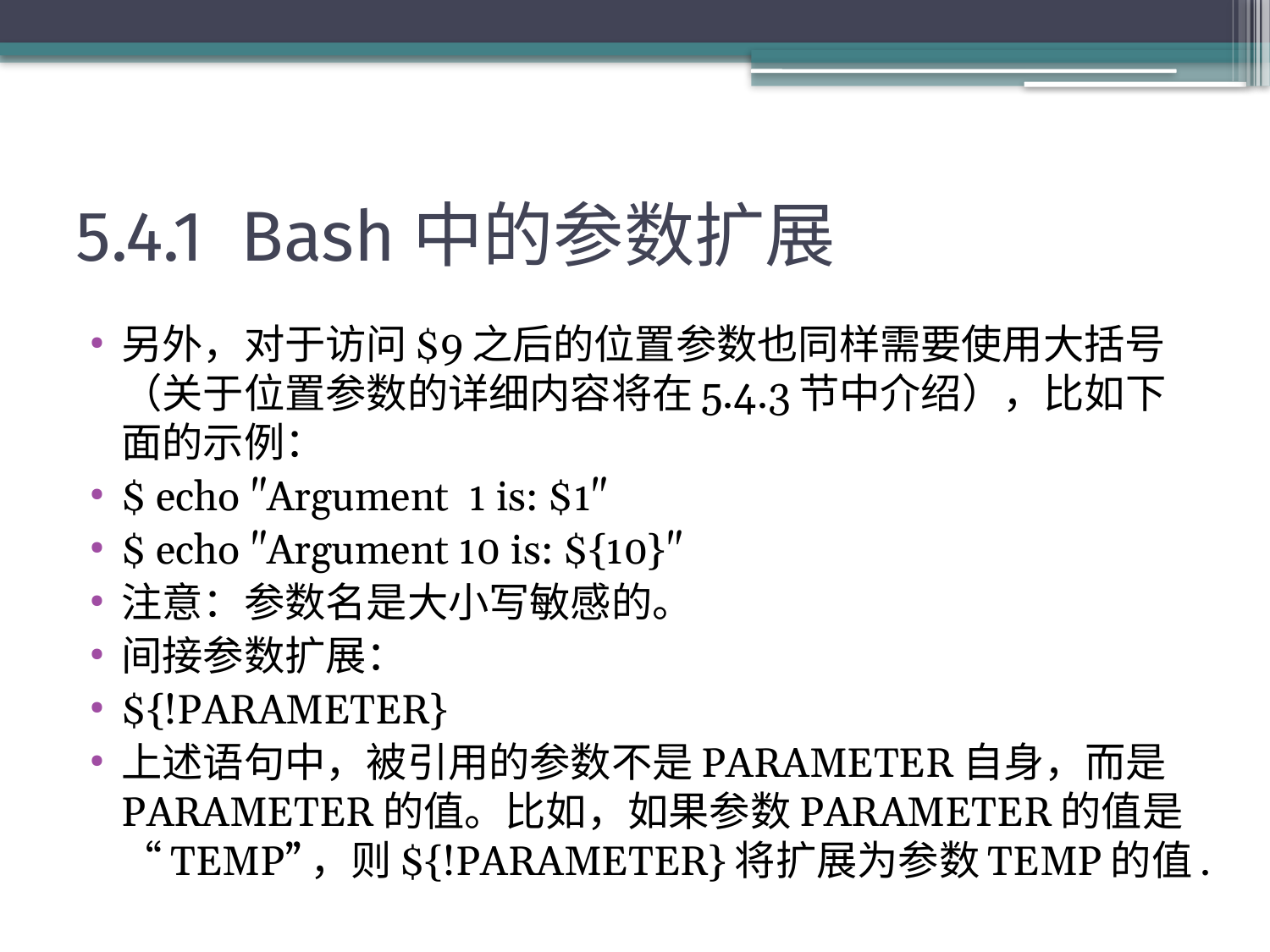

# 5.4.1  Bash中的参数扩展
另外，对于访问$9之后的位置参数也同样需要使用大括号（关于位置参数的详细内容将在5.4.3节中介绍），比如下面的示例：
$ echo "Argument  1 is: $1"
$ echo "Argument 10 is: ${10}"
注意：参数名是大小写敏感的。
间接参数扩展：
${!PARAMETER}
上述语句中，被引用的参数不是PARAMETER自身，而是PARAMETER的值。比如，如果参数PARAMETER的值是“TEMP”，则${!PARAMETER}将扩展为参数TEMP的值.